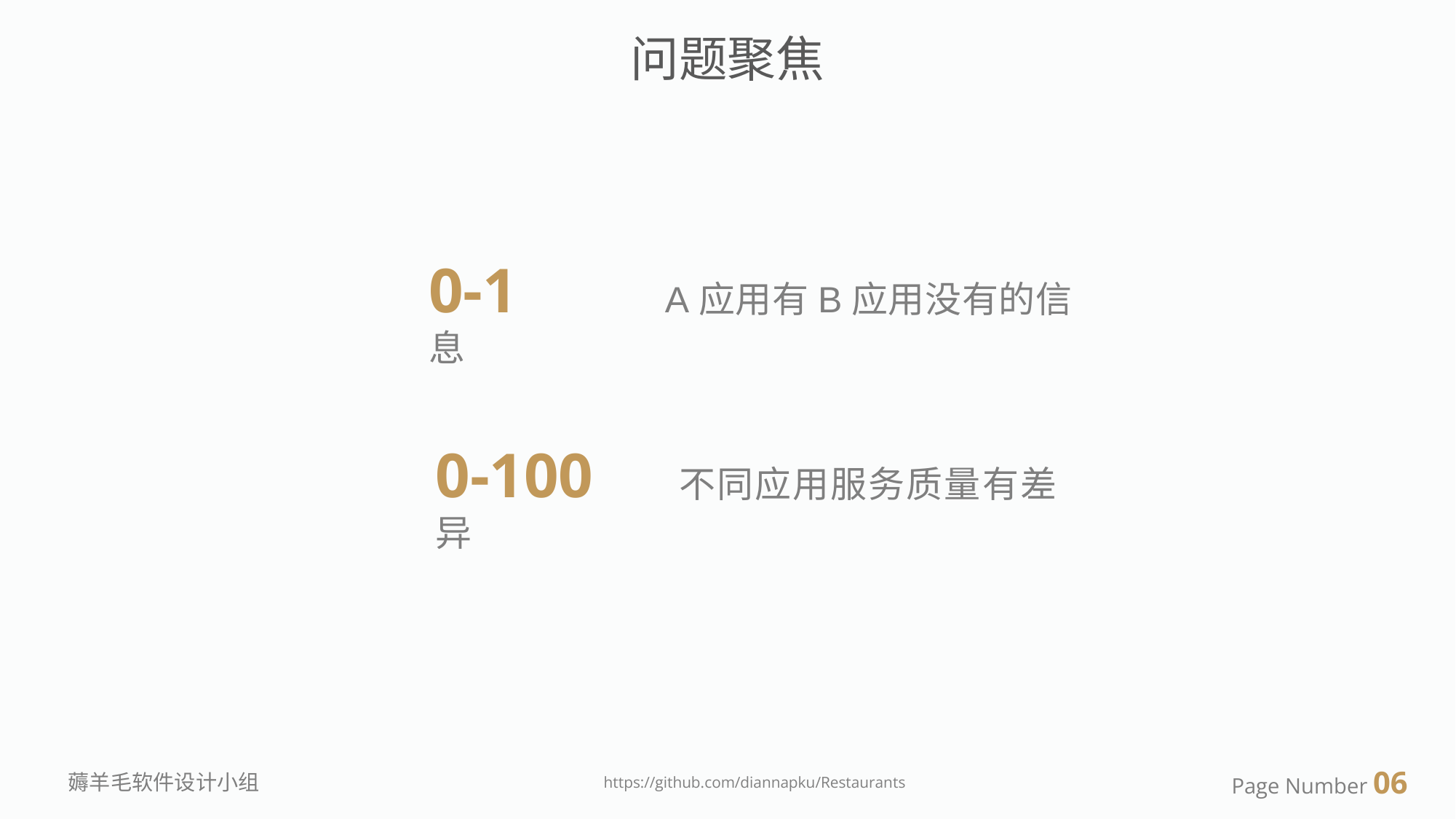

问题聚焦
0-1         A应用有B应用没有的信息
0-100    不同应用服务质量有差异
Page Number 06
薅羊毛软件设计小组
https://github.com/diannapku/Restaurants